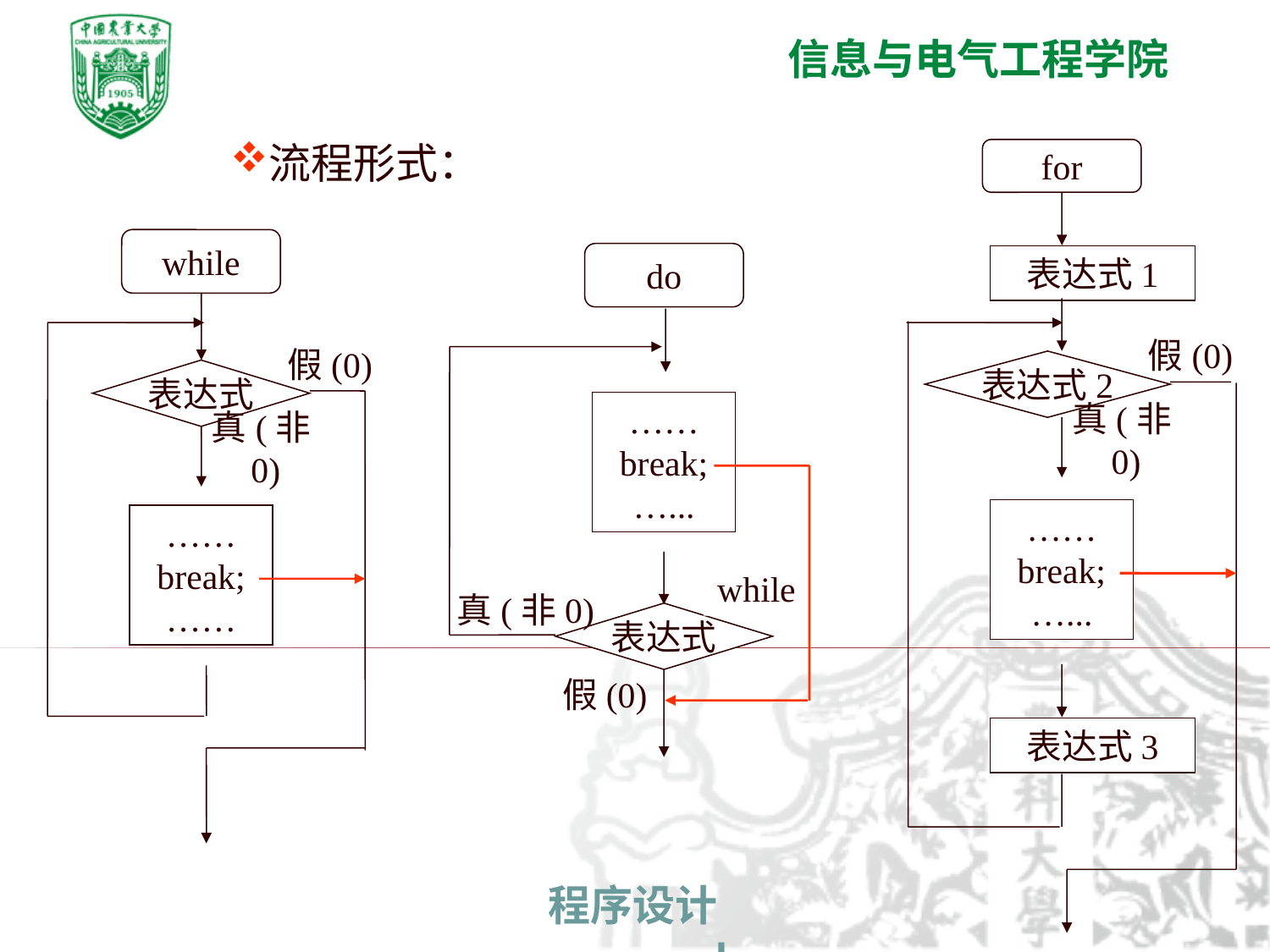

流程形式：
for

表达式1

假(0)
表达式2

真(非0)

……
break;
…...

表达式3

while

假(0)
表达式

真(非0)

……
break;
……

do

……
break;
…...

while
真(非0)
表达式

假(0)